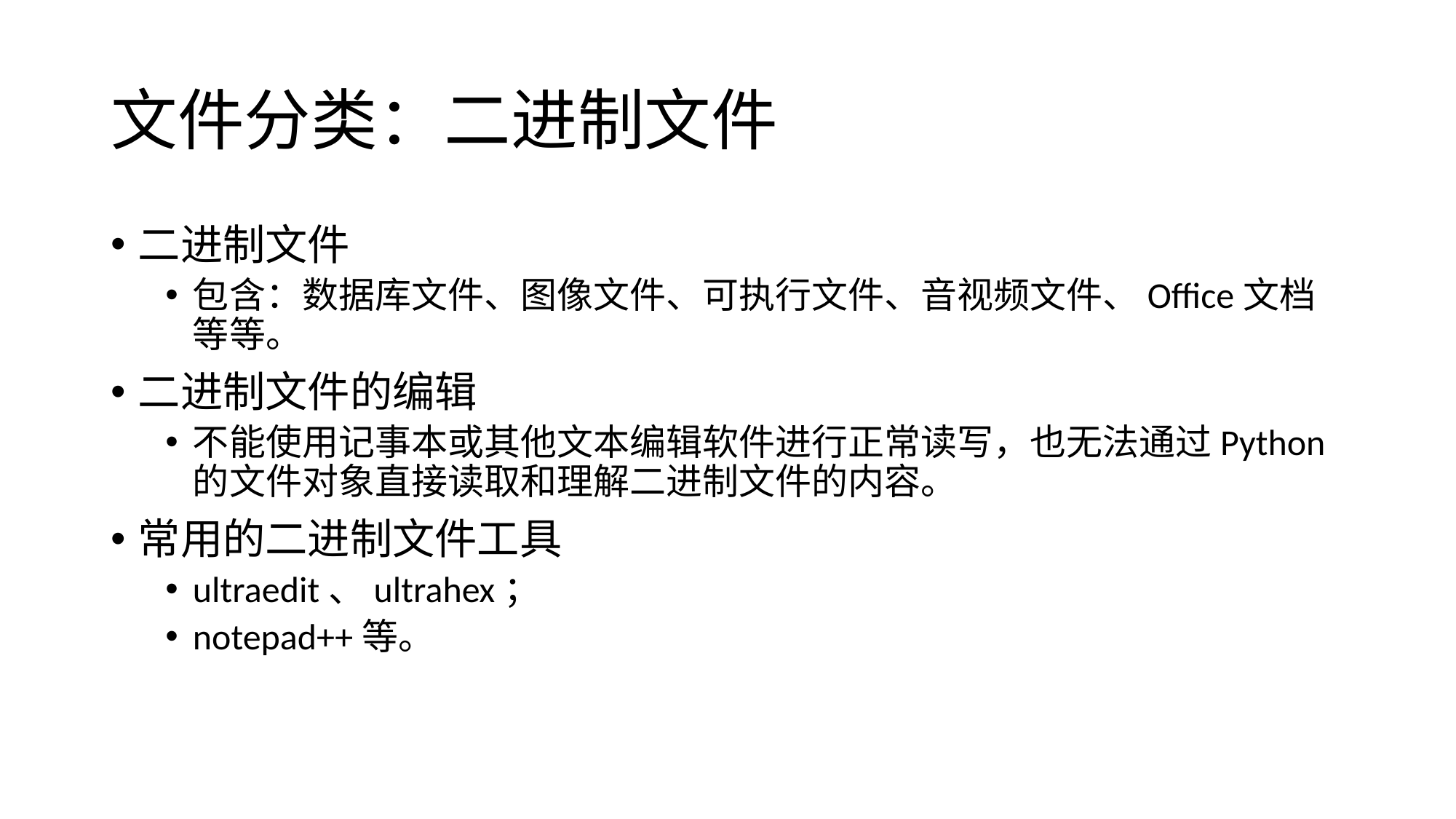

# 文件分类：二进制文件
二进制文件
包含：数据库文件、图像文件、可执行文件、音视频文件、Office文档等等。
二进制文件的编辑
不能使用记事本或其他文本编辑软件进行正常读写，也无法通过Python的文件对象直接读取和理解二进制文件的内容。
常用的二进制文件工具
ultraedit、ultrahex；
notepad++等。